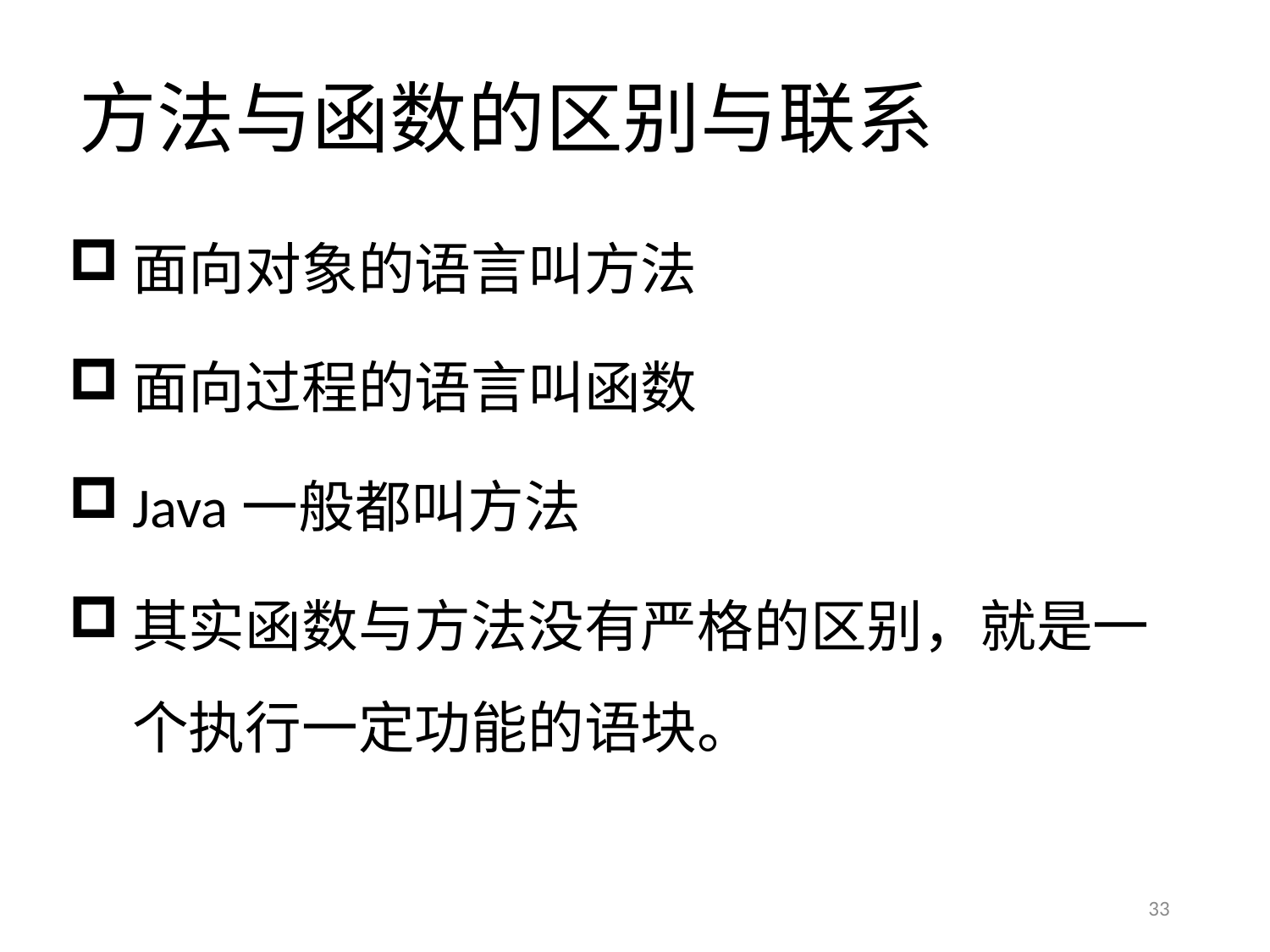

方法与函数的区别与联系
面向对象的语言叫方法
面向过程的语言叫函数
Java一般都叫方法
其实函数与方法没有严格的区别，就是一个执行一定功能的语块。
33